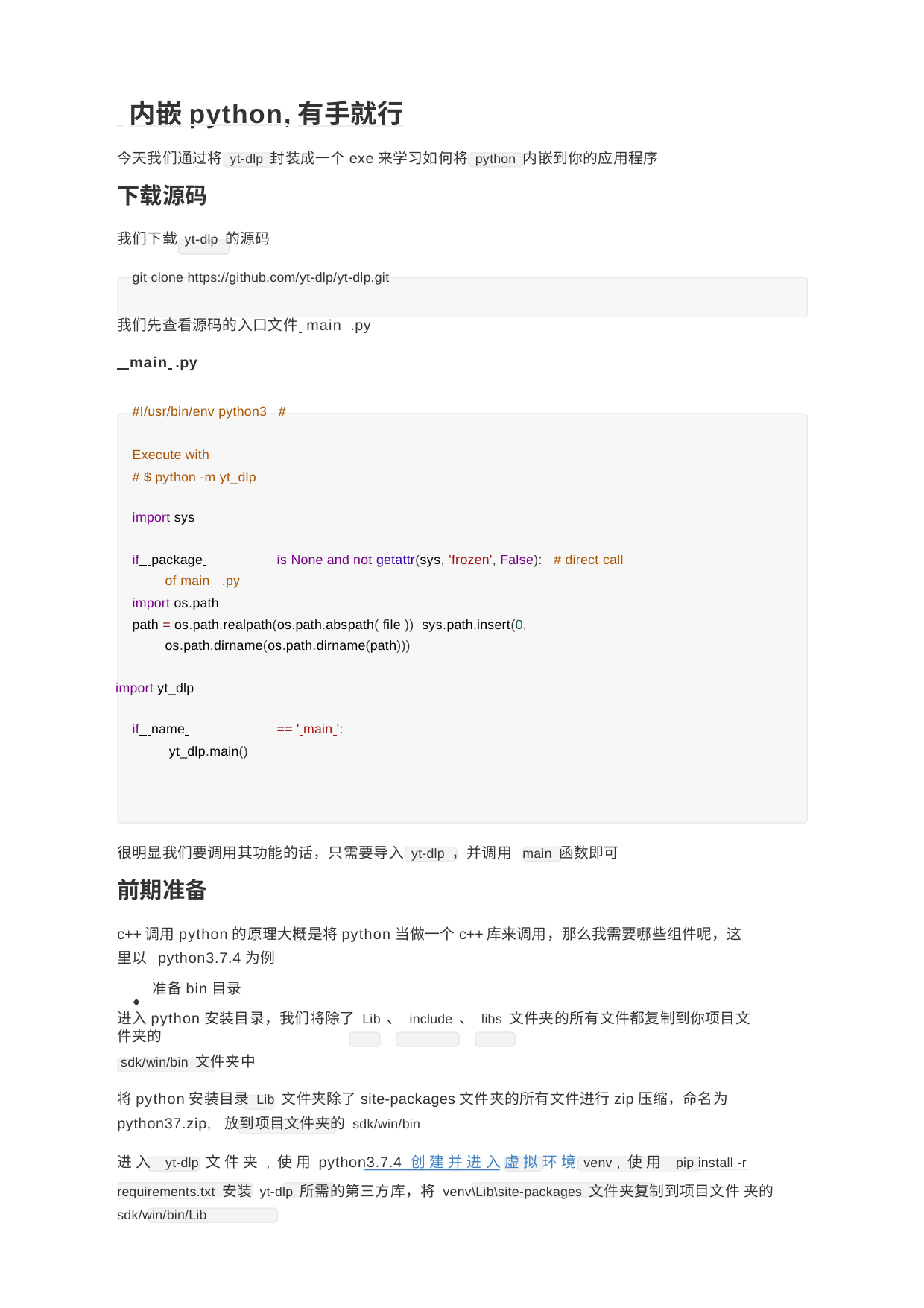

内嵌python,有手就行
今天我们通过将yt-dlp 封装成一个exe来学习如何将 python 内嵌到你的应用程序

下载源码
我们下载yt-dlp 的源码

git clone https://github.com/yt-dlp/yt-dlp.git

我们先查看源码的入口文件 main .py

   main .py
#!/usr/bin/env python3   # Execute with
# $ python -m yt_dlp

import sys

if   package 	is None and not getattr(sys, 'frozen', False):   # direct call of main .py
import os.path
path = os.path.realpath(os.path.abspath( file ))  sys.path.insert(0, os.path.dirname(os.path.dirname(path)))

import yt_dlp

if   name 	== ' main ':  yt_dlp.main()

很明显我们要调用其功能的话，只需要导入yt-dlp ，并调用 main 函数即可

前期准备
c++调用python的原理大概是将python当做一个c++库来调用，那么我需要哪些组件呢，这里以  python3.7.4为例

准备bin目录

进入python安装目录，我们将除了Lib 、 include 、 libs 文件夹的所有文件都复制到你项目文件夹的
sdk/win/bin 文件夹中
将python安装目录Lib 文件夹除了site-packages文件夹的所有文件进行zip压缩，命名为python37.zip,  放到项目文件夹的sdk/win/bin
进 入 yt-dlp 文 件 夹 , 使 用 python3.7.4 创 建 并 进 入 虚 拟 环 境 venv , 使 用 pip install -r  requirements.txt 安装yt-dlp 所需的第三方库，将venv\Lib\site-packages 文件夹复制到项目文件 夹的sdk/win/bin/Lib